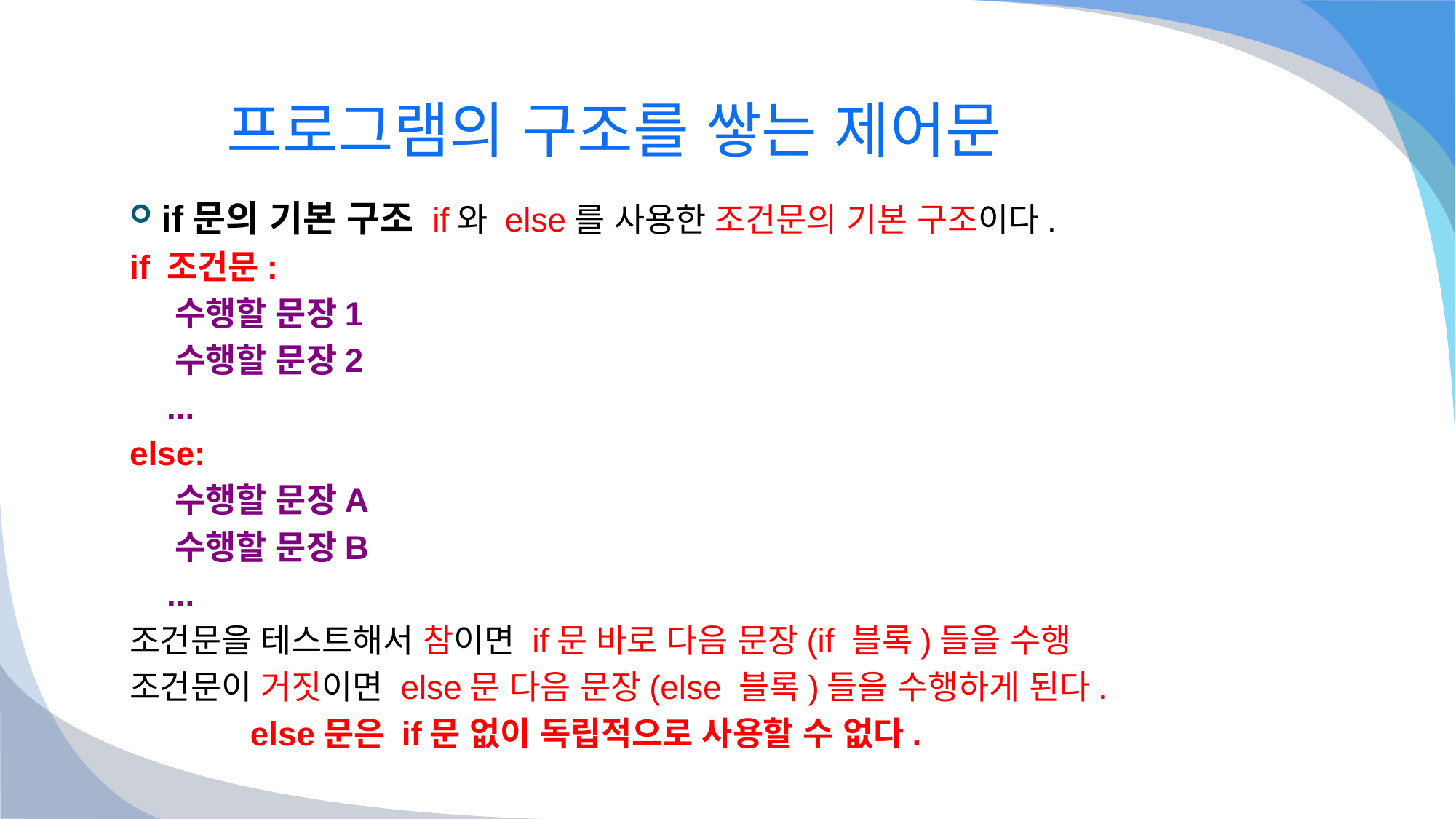

# 프로그램의 구조를 쌓는 제어문
if문의 기본 구조 if와 else를 사용한 조건문의 기본 구조이다.
if 조건문:
    수행할 문장1
    수행할 문장2
    ...
else:
    수행할 문장A
    수행할 문장B
    ...
조건문을 테스트해서 참이면 if문 바로 다음 문장(if 블록)들을 수행
조건문이 거짓이면 else문 다음 문장(else 블록)들을 수행하게 된다.
             else문은 if문 없이 독립적으로 사용할 수 없다.